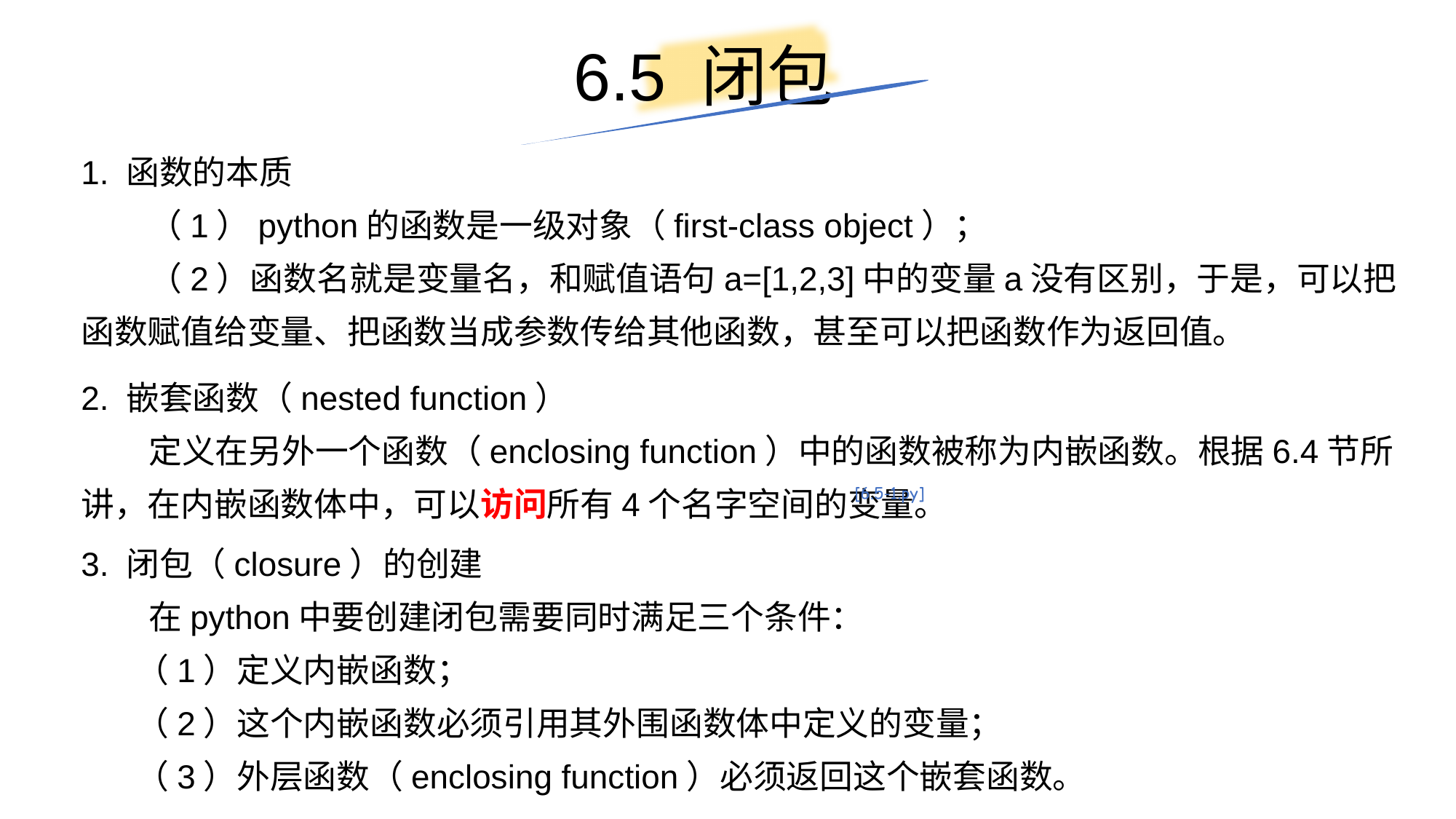

# 6.5 闭包

1. 函数的本质
        （1）python的函数是一级对象（first-class object）；
        （2）函数名就是变量名，和赋值语句a=[1,2,3]中的变量a没有区别，于是，可以把函数赋值给变量、把函数当成参数传给其他函数，甚至可以把函数作为返回值。
2. 嵌套函数（nested function）
        定义在另外一个函数（enclosing function）中的函数被称为内嵌函数。根据6.4节所讲，在内嵌函数体中，可以访问所有4个名字空间的变量。
[6.5-1.py]
3. 闭包（closure）的创建
        在python中要创建闭包需要同时满足三个条件：
（1）定义内嵌函数；
（2）这个内嵌函数必须引用其外围函数体中定义的变量；
（3）外层函数（enclosing function）必须返回这个嵌套函数。